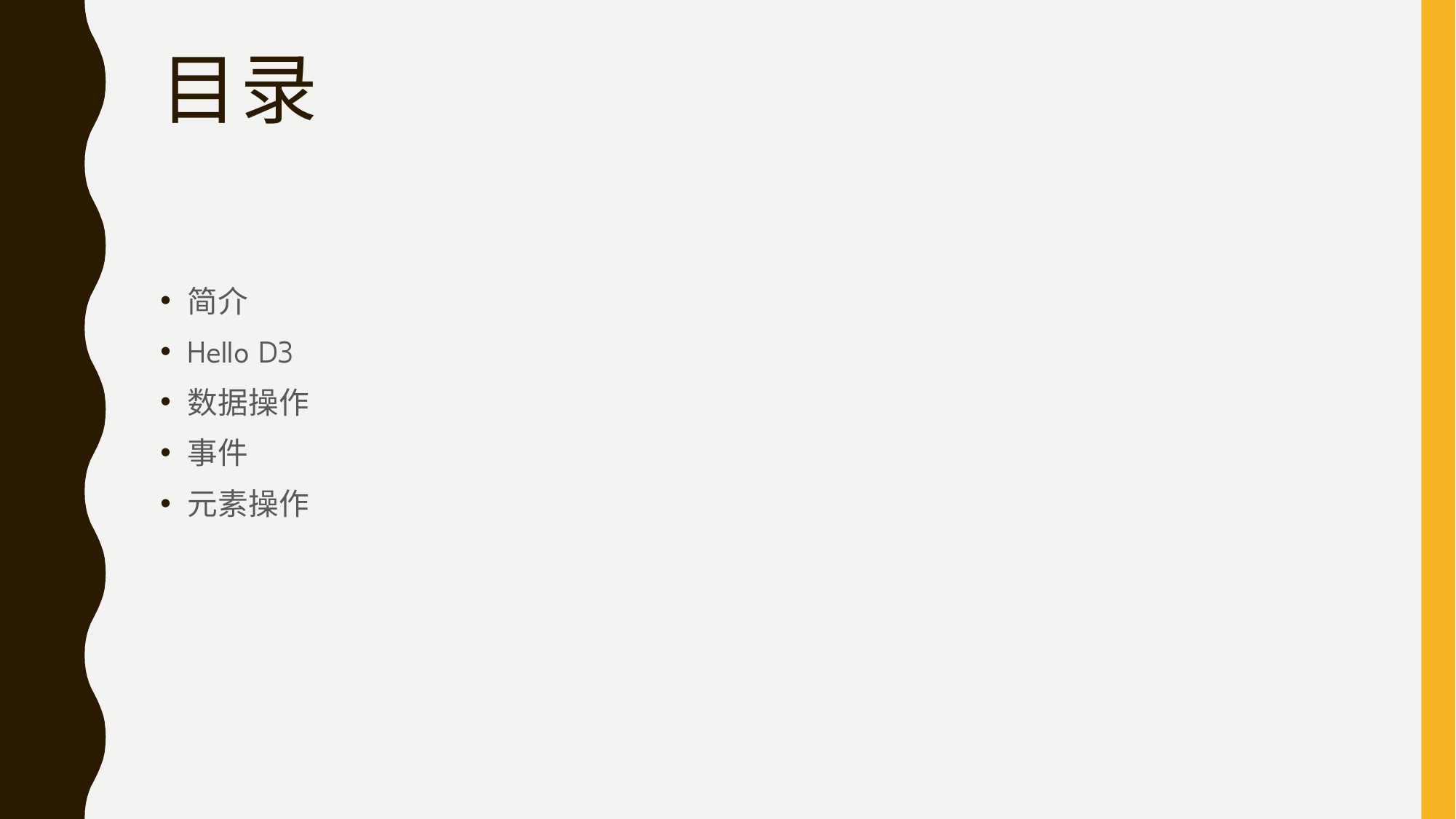

# 目录
简介
Hello D3
数据操作
事件
元素操作